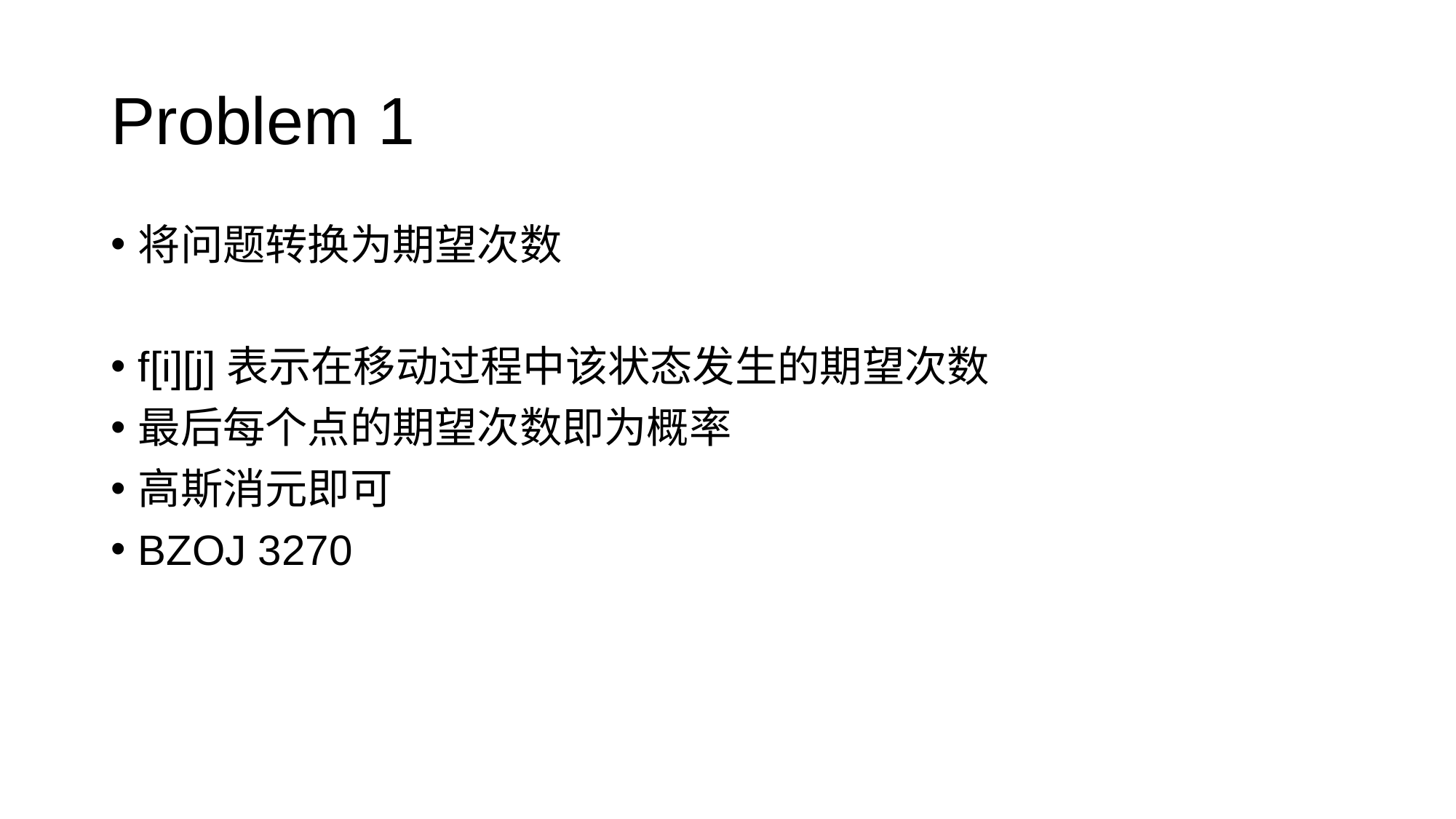

# Problem 1
将问题转换为期望次数

f[i][j]表示在移动过程中该状态发生的期望次数
最后每个点的期望次数即为概率
高斯消元即可
BZOJ 3270